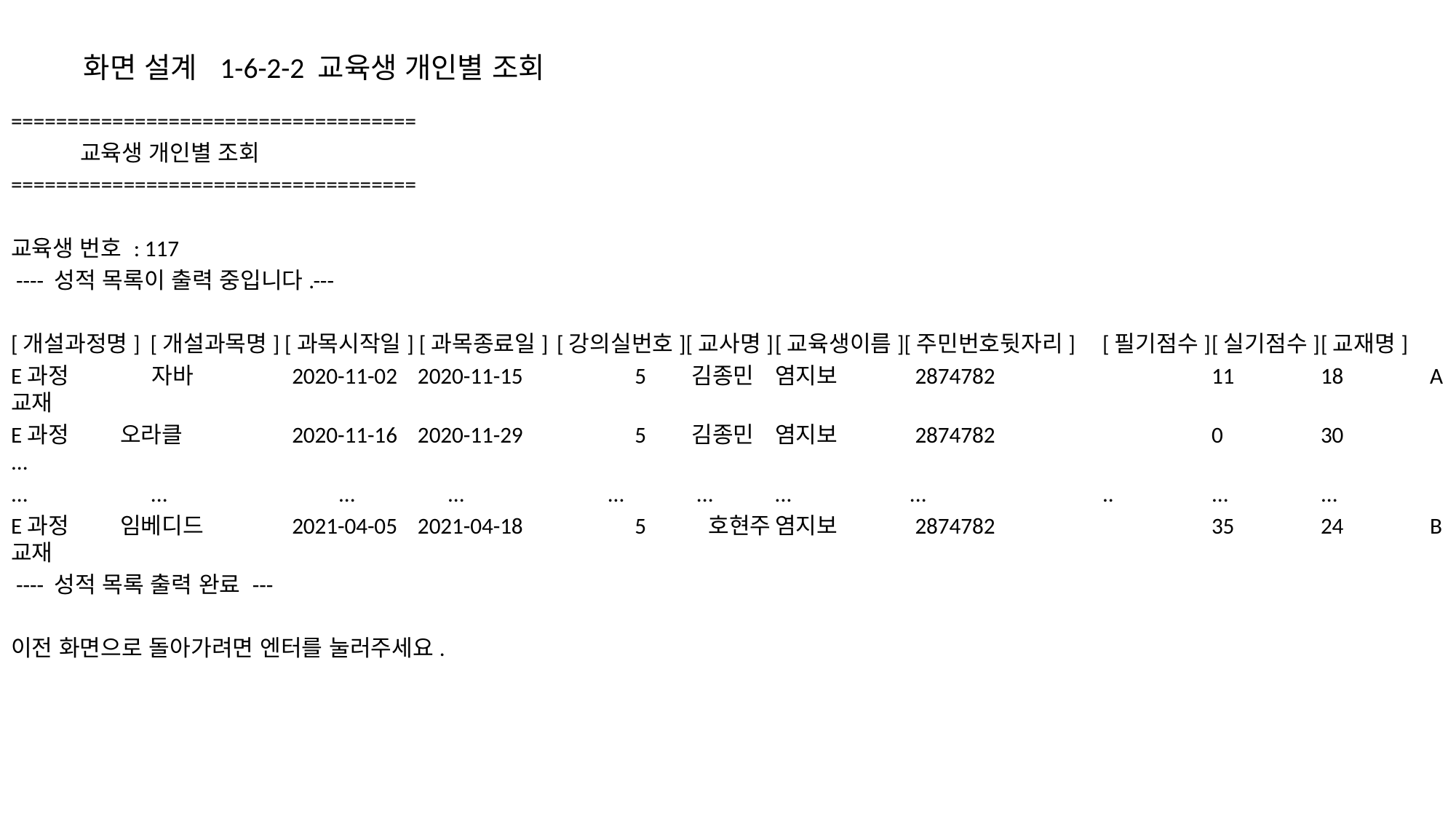

# 화면 설계  1-6-2-2 교육생 개인별 조회
====================================
          교육생 개인별 조회
====================================

교육생 번호 : 117
 ---- 성적 목록이 출력 중입니다.---

[개설과정명]  [개설과목명] [과목시작일] [과목종료일]	[강의실번호][교사명]	[교육생이름][주민번호뒷자리]	[필기점수]	[실기점수]	[교재명]
E과정	     자바	         2020-11-02    2020-11-15                      5	    김종민	염지보	    2874782		11	18	A교재
E과정	오라클	         2020-11-16    2020-11-29                      5	    김종민	염지보	    2874782		0	30	...
...	      ...		...	...	          ...	      ...            ...	     ...		..	...	...
E과정 	임베디드	         2021-04-05    2021-04-18                      5           호현주	염지보	    2874782		35	24	B교재
 ---- 성적 목록 출력 완료 ---

이전 화면으로 돌아가려면 엔터를 눌러주세요.